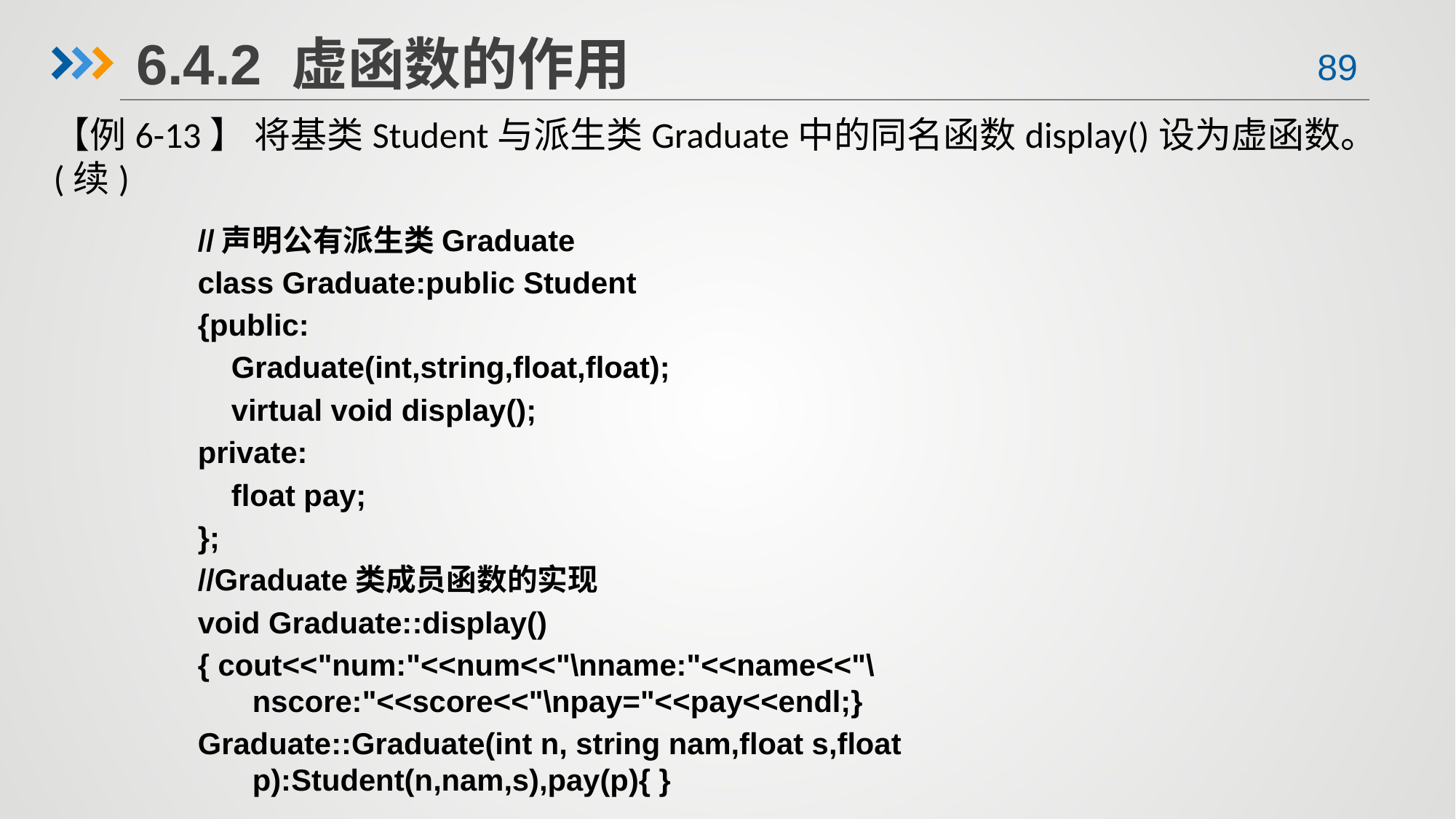

6.4.2 虚函数的作用
【例6-13】 将基类Student与派生类Graduate中的同名函数display()设为虚函数。(续)
//声明公有派生类Graduate
class Graduate:public Student
{public:
    Graduate(int,string,float,float);
    virtual void display();
private:
    float pay;
};
//Graduate类成员函数的实现
void Graduate::display()
{ cout<<"num:"<<num<<"\nname:"<<name<<"\nscore:"<<score<<"\npay="<<pay<<endl;}
Graduate::Graduate(int n, string nam,float s,float p):Student(n,nam,s),pay(p){ }